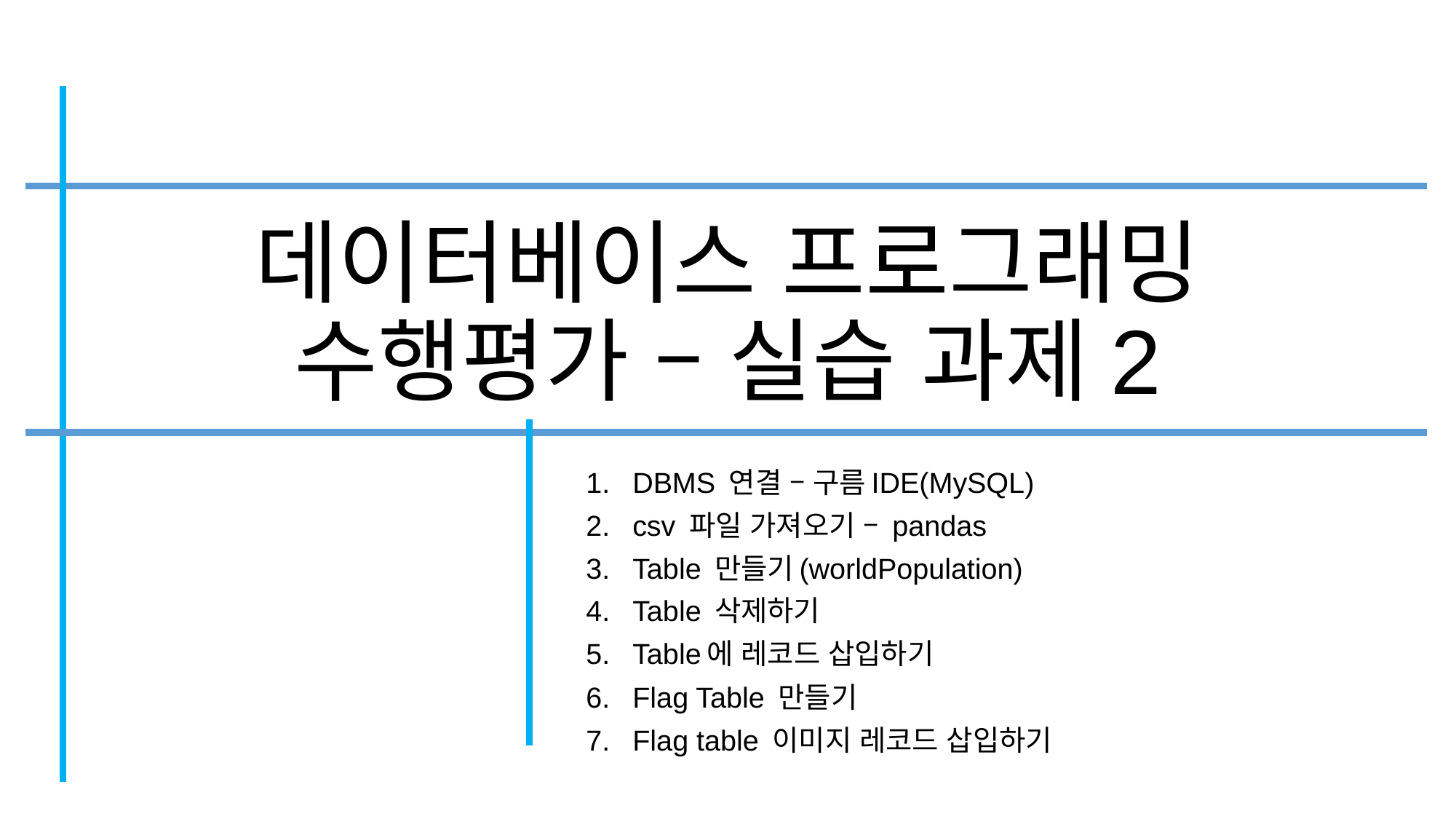

# 데이터베이스 프로그래밍 수행평가 – 실습 과제2
DBMS 연결 – 구름IDE(MySQL)
csv 파일 가져오기 – pandas
Table 만들기(worldPopulation)
Table 삭제하기
Table에 레코드 삽입하기
Flag Table 만들기
Flag table 이미지 레코드 삽입하기